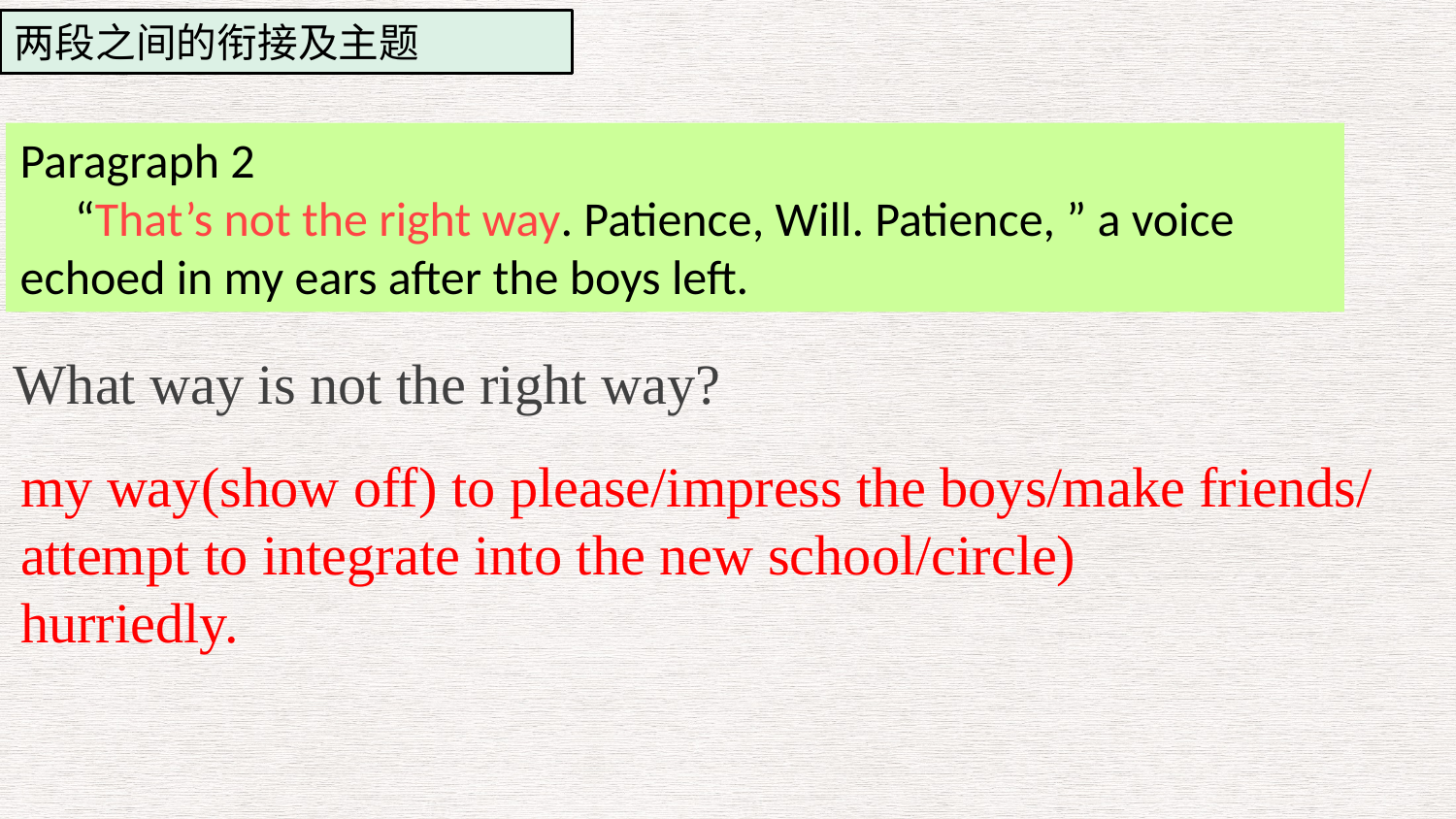

两段之间的衔接及主题
Paragraph 2
     “That’s not the right way. Patience, Will. Patience, ” a voice echoed in my ears after the boys left.
What way is not the right way?
my way(show off) to please/impress the boys/make friends/
attempt to integrate into the new school/circle)
hurriedly.